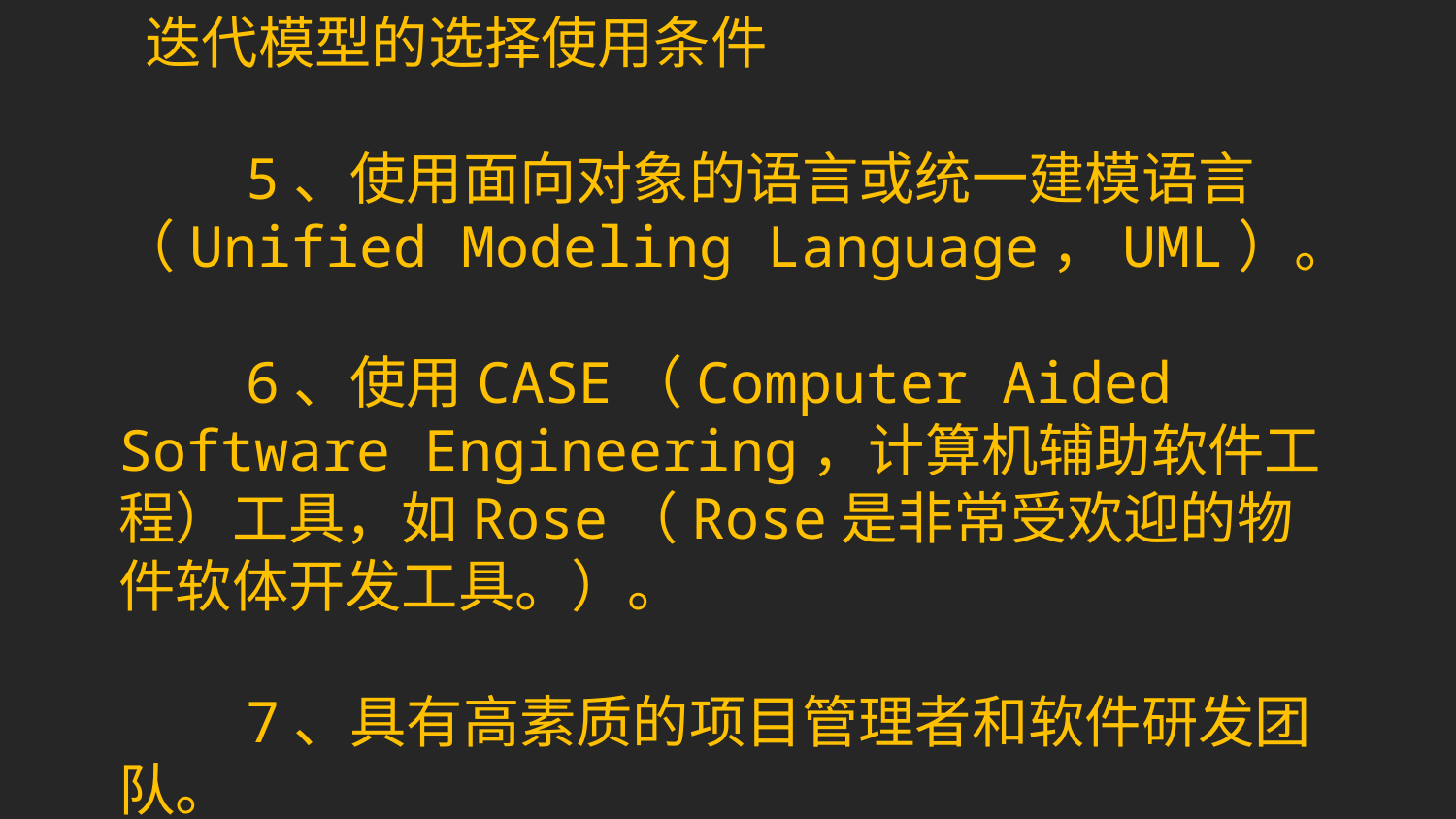

迭代模型的选择使用条件

　　5、使用面向对象的语言或统一建模语言（Unified Modeling Language，UML）。

　　6、使用CASE（Computer Aided Software Engineering，计算机辅助软件工程）工具，如Rose（Rose是非常受欢迎的物件软体开发工具。）。

　　7、具有高素质的项目管理者和软件研发团队。